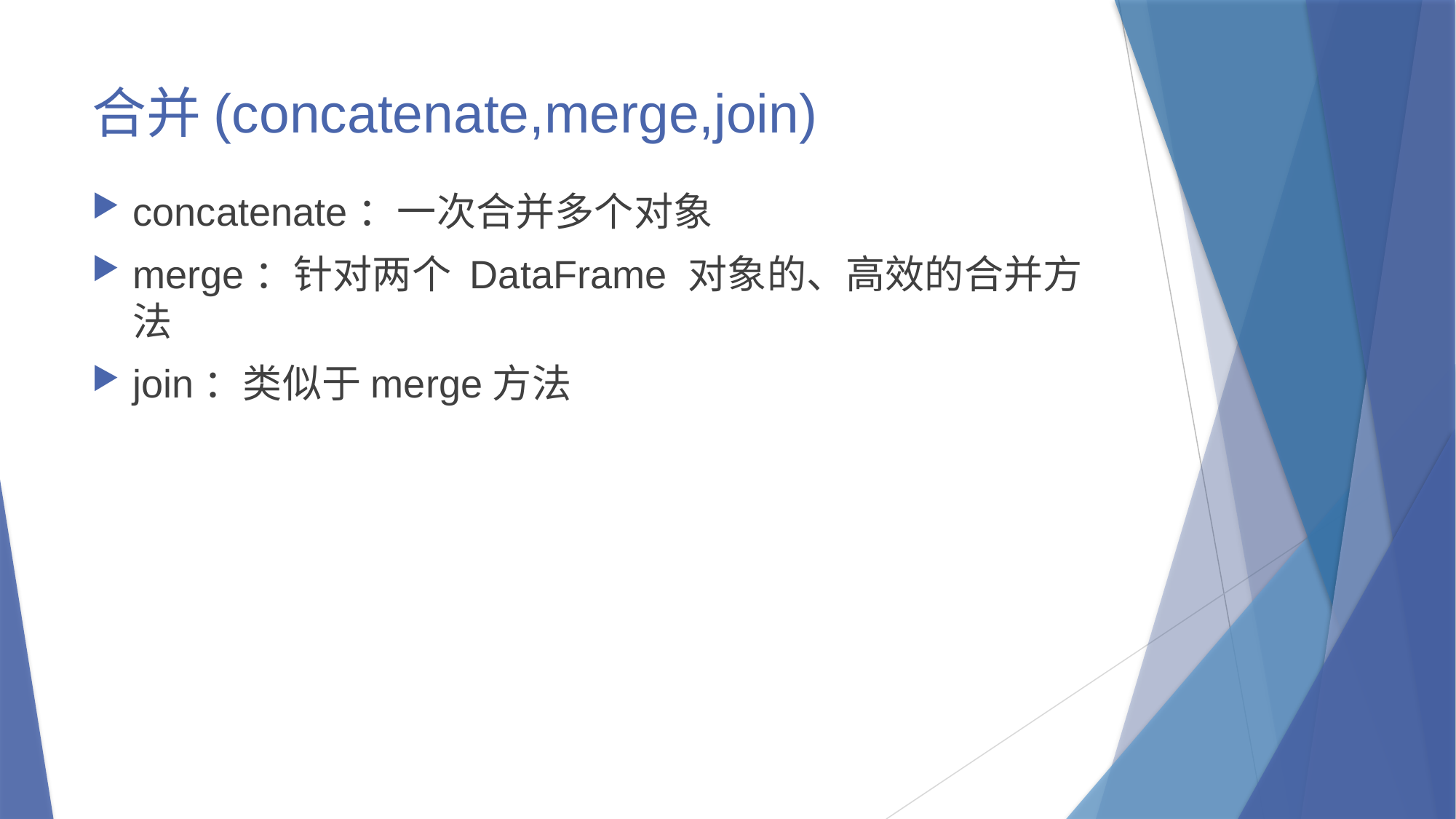

# 合并(concatenate,merge,join)
concatenate：一次合并多个对象
merge：针对两个 DataFrame 对象的、高效的合并方法
join：类似于merge方法